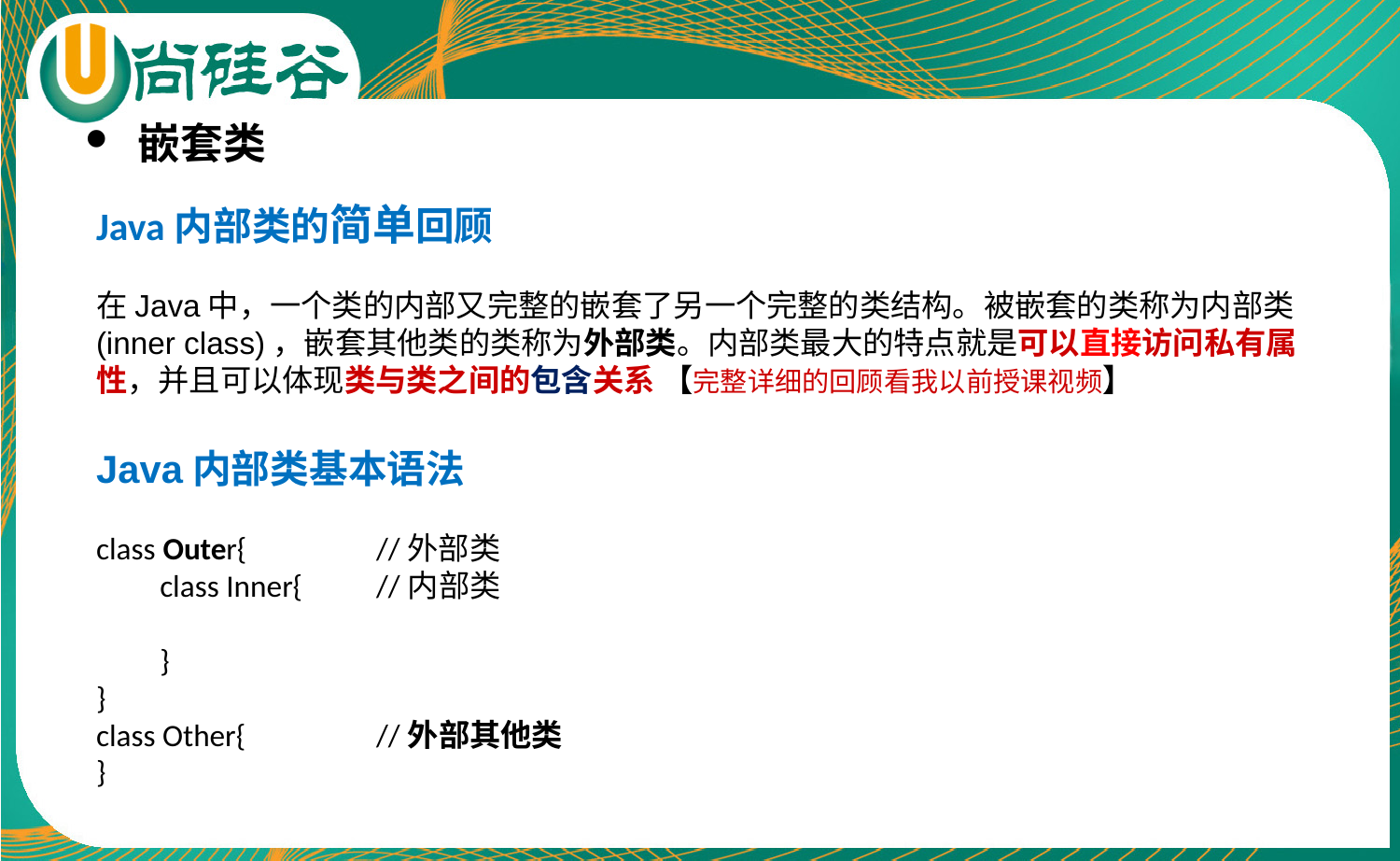

嵌套类

Java内部类的简单回顾

在Java中，一个类的内部又完整的嵌套了另一个完整的类结构。被嵌套的类称为内部类(inner class)，嵌套其他类的类称为外部类。内部类最大的特点就是可以直接访问私有属性，并且可以体现类与类之间的包含关系 【完整详细的回顾看我以前授课视频】

Java内部类基本语法

class Outer{	//外部类
        class Inner{	//内部类
        }
}
class Other{	//外部其他类
}